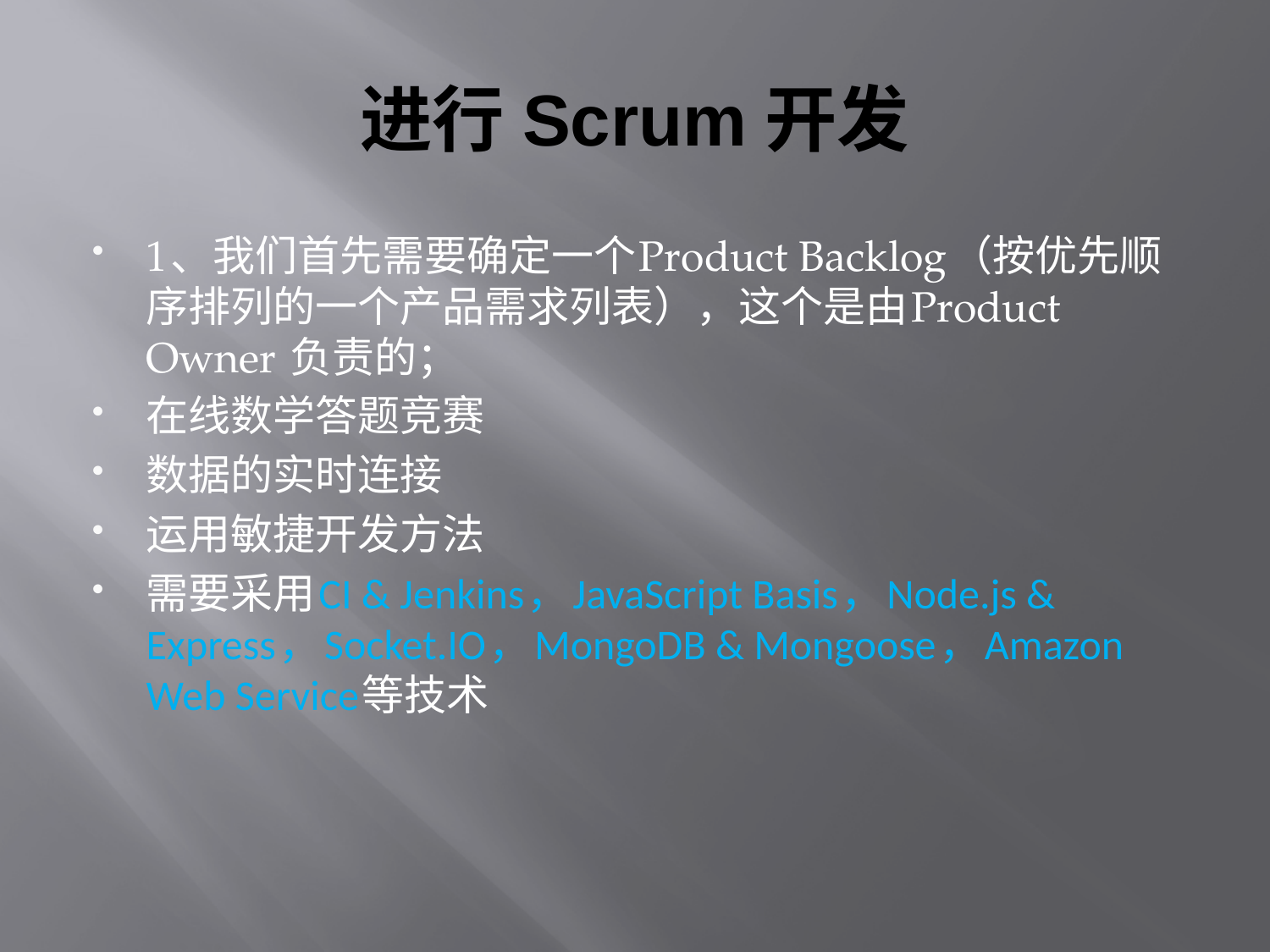

# 进行Scrum开发
1、我们首先需要确定一个Product Backlog（按优先顺序排列的一个产品需求列表），这个是由Product Owner 负责的；
在线数学答题竞赛
数据的实时连接
运用敏捷开发方法
需要采用CI & Jenkins，JavaScript Basis，Node.js & Express，Socket.IO，MongoDB & Mongoose，Amazon Web Service等技术